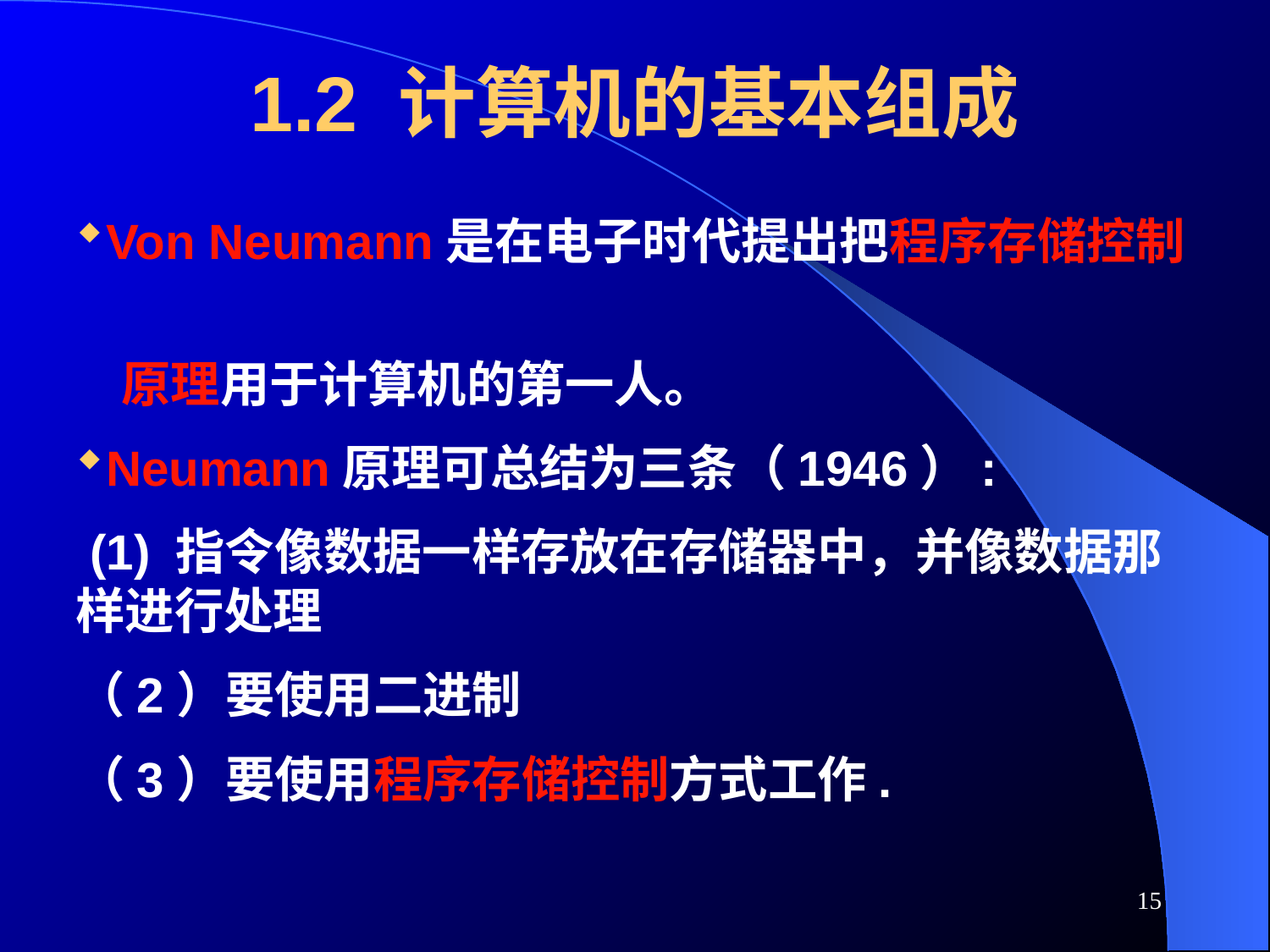

# 1.2 计算机的基本组成
Von Neumann是在电子时代提出把程序存储控制
   原理用于计算机的第一人。
Neumann原理可总结为三条（1946）:
 (1) 指令像数据一样存放在存储器中，并像数据那样进行处理
（2）要使用二进制
（3）要使用程序存储控制方式工作.
15